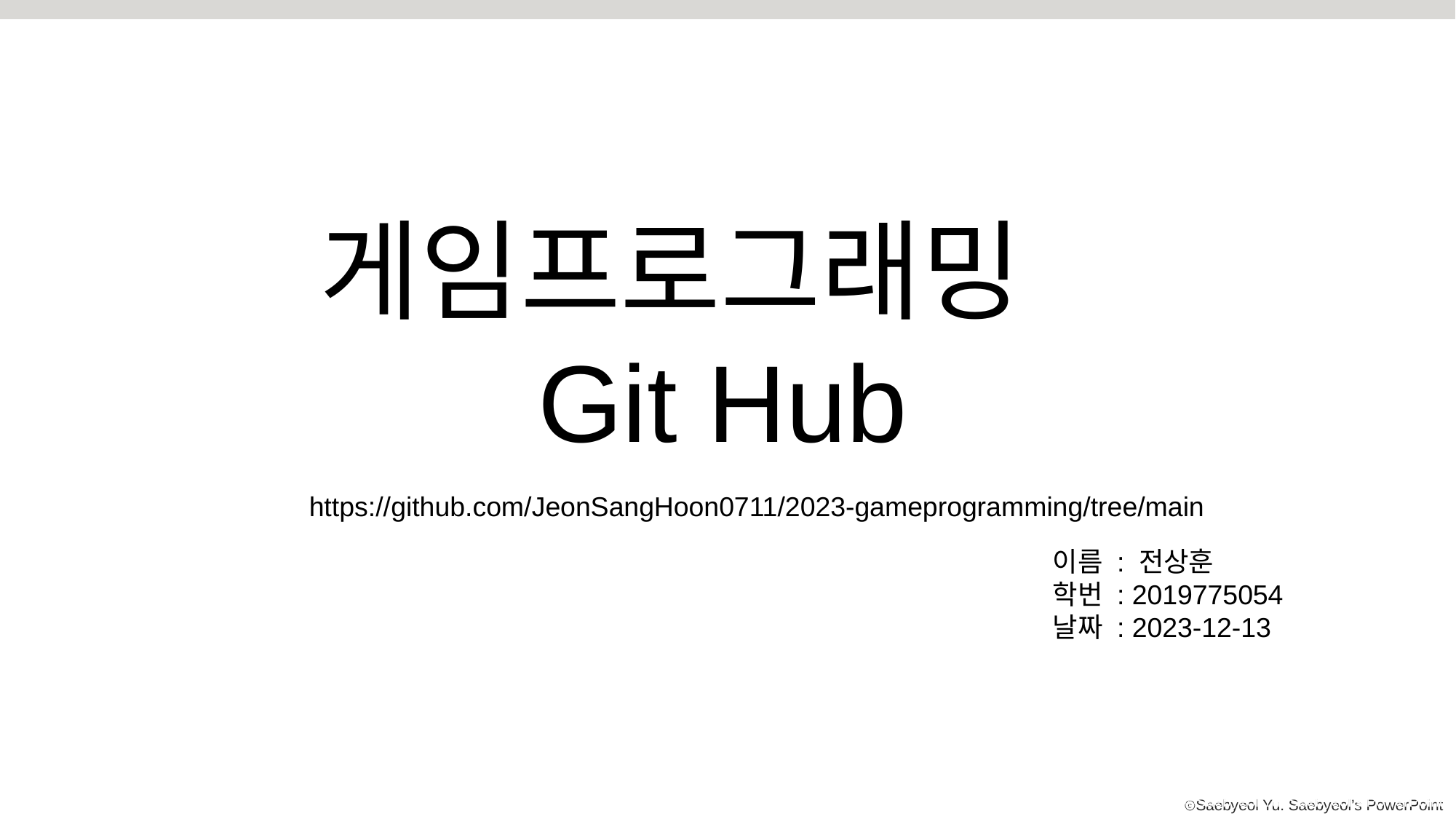

게임프로그래밍
		Git Hub
https://github.com/JeonSangHoon0711/2023-gameprogramming/tree/main
이름 : 전상훈
학번 : 2019775054
날짜 : 2023-12-13
ⓒSaebyeol Yu. Saebyeol’s PowerPoint